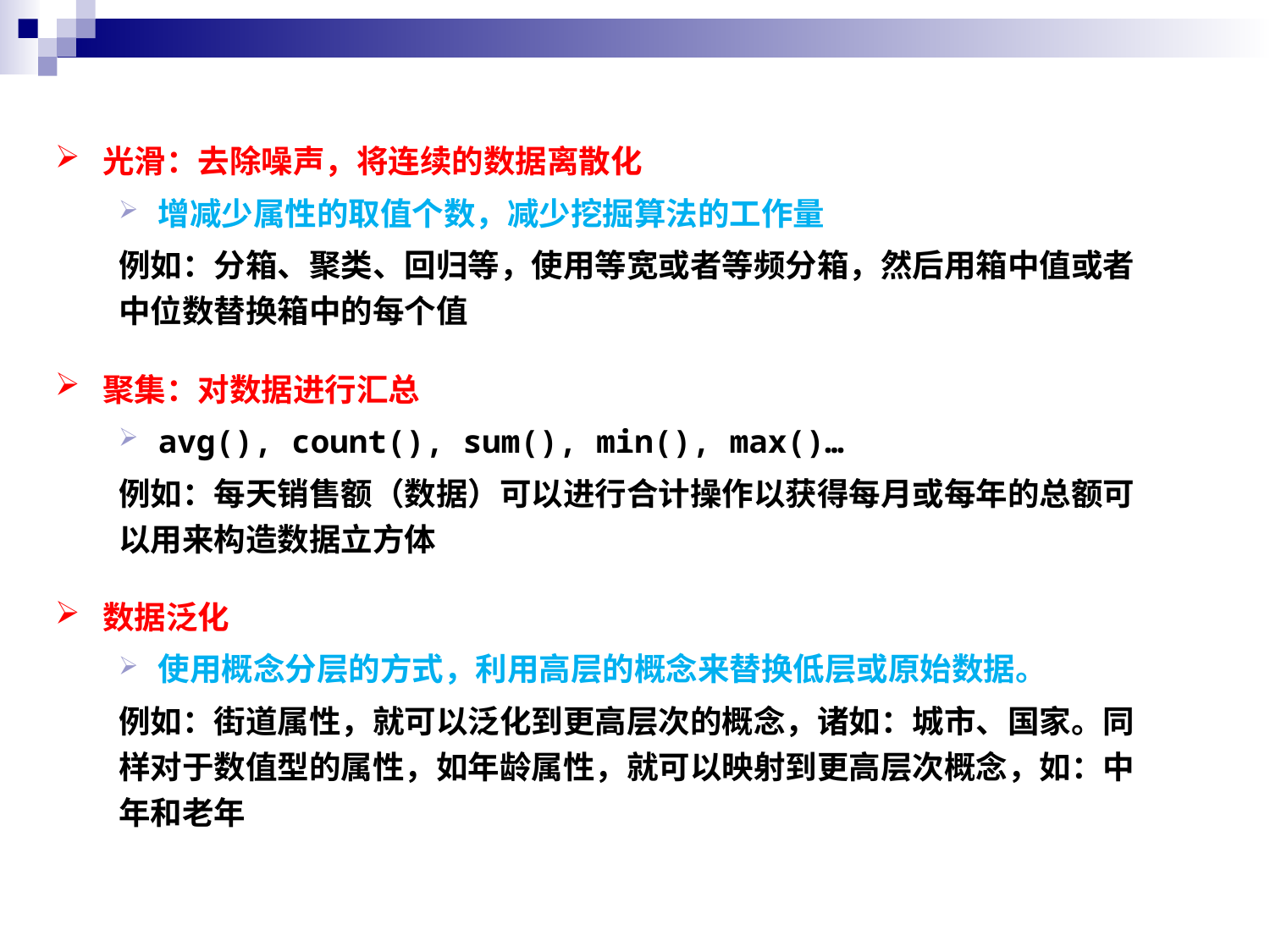

光滑：去除噪声，将连续的数据离散化
增减少属性的取值个数，减少挖掘算法的工作量
例如：分箱、聚类、回归等，使用等宽或者等频分箱，然后用箱中值或者中位数替换箱中的每个值
聚集：对数据进行汇总
avg(), count(), sum(), min(), max()…
例如：每天销售额（数据）可以进行合计操作以获得每月或每年的总额可以用来构造数据立方体
数据泛化
使用概念分层的方式，利用高层的概念来替换低层或原始数据。
例如：街道属性，就可以泛化到更高层次的概念，诸如：城市、国家。同样对于数值型的属性，如年龄属性，就可以映射到更高层次概念，如：中年和老年